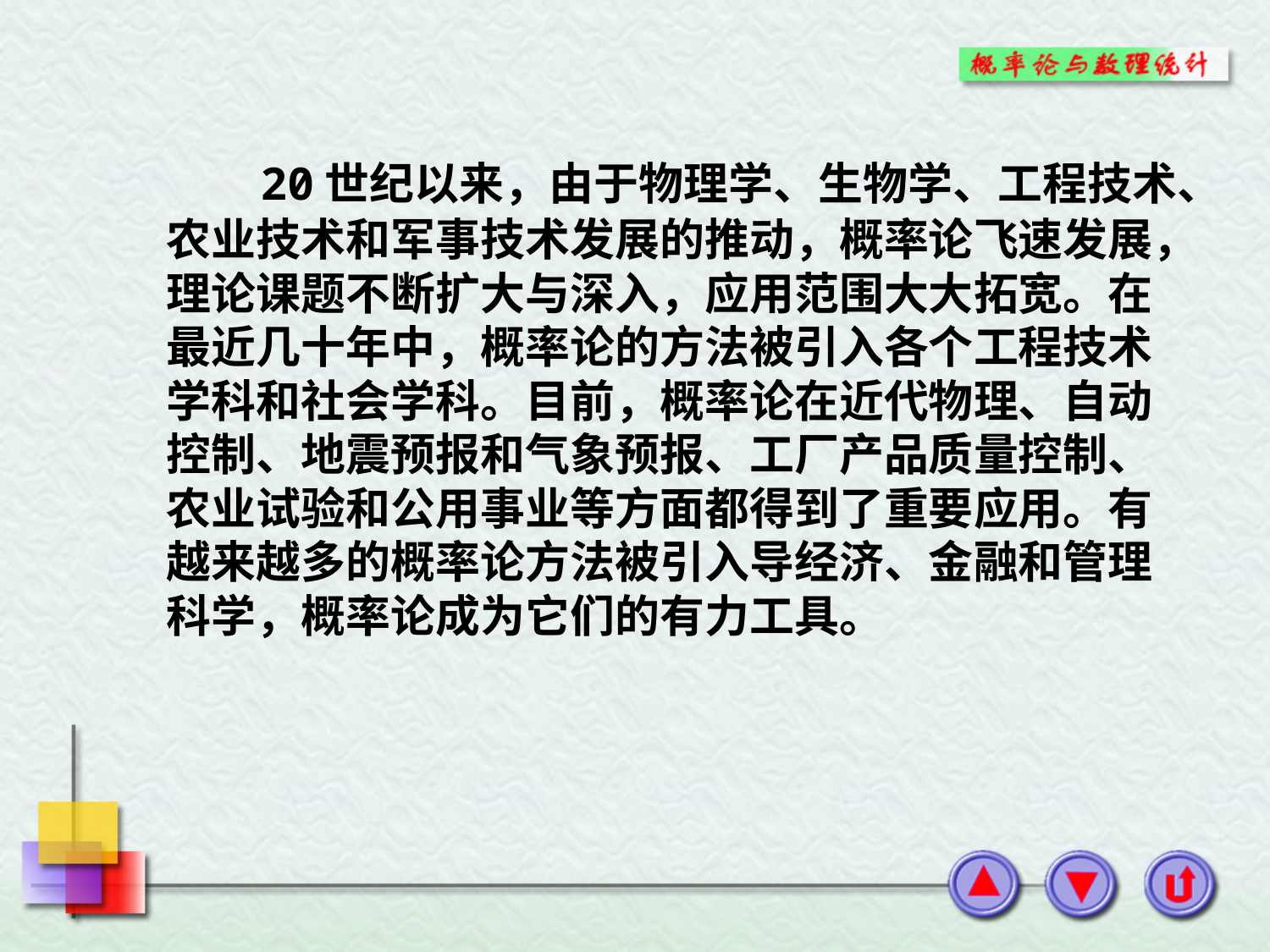

20世纪以来，由于物理学、生物学、工程技术、农业技术和军事技术发展的推动，概率论飞速发展，理论课题不断扩大与深入，应用范围大大拓宽。在最近几十年中，概率论的方法被引入各个工程技术学科和社会学科。目前，概率论在近代物理、自动控制、地震预报和气象预报、工厂产品质量控制、农业试验和公用事业等方面都得到了重要应用。有越来越多的概率论方法被引入导经济、金融和管理科学，概率论成为它们的有力工具。